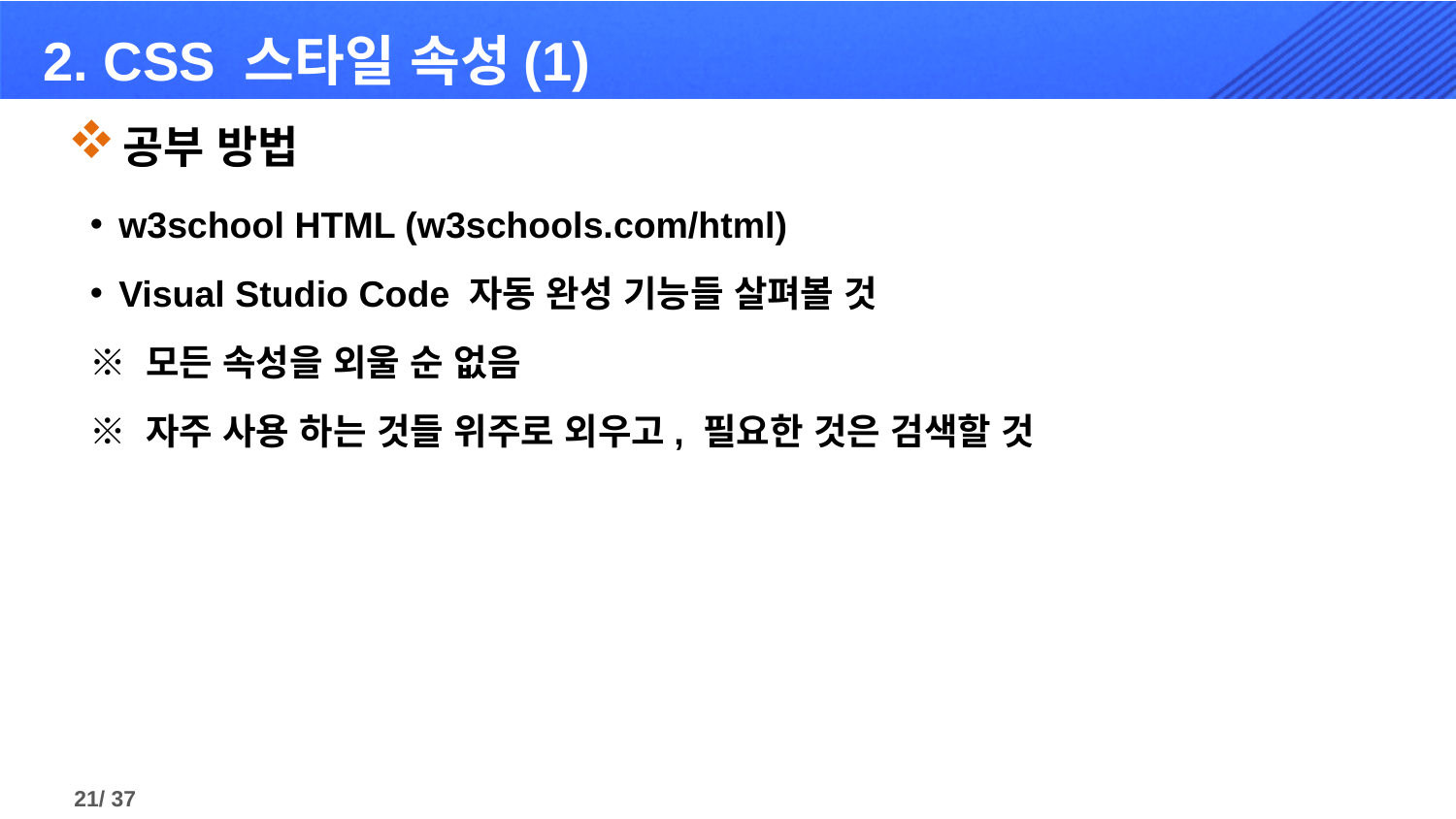

# 2. CSS 스타일 속성(1)
공부 방법
w3school HTML (w3schools.com/html)
Visual Studio Code 자동 완성 기능들 살펴볼 것
※ 모든 속성을 외울 순 없음
※ 자주 사용 하는 것들 위주로 외우고, 필요한 것은 검색할 것